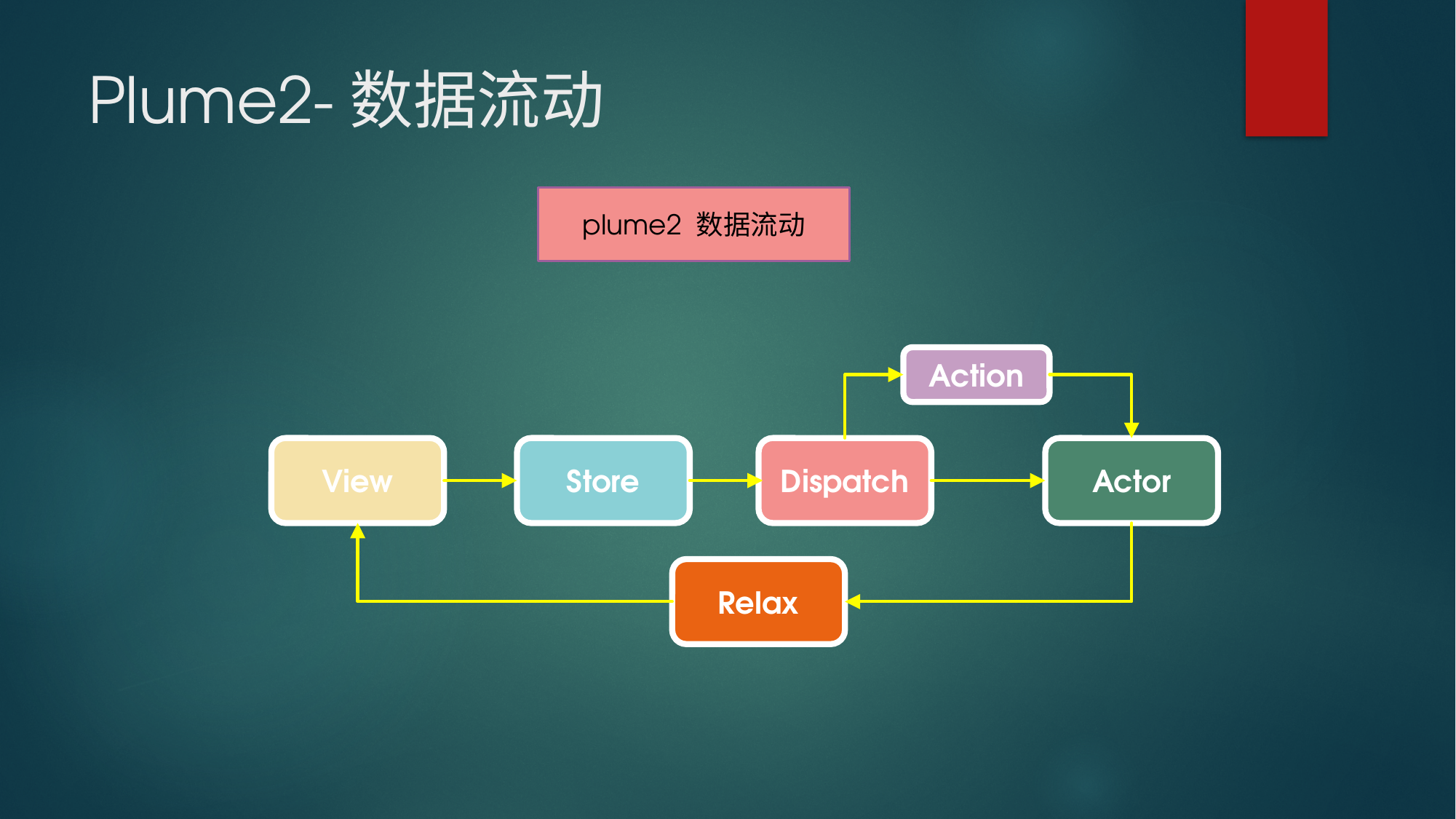

# Plume2-数据流动
plume2 数据流动
Action
View
Store
Dispatch
Actor
Relax